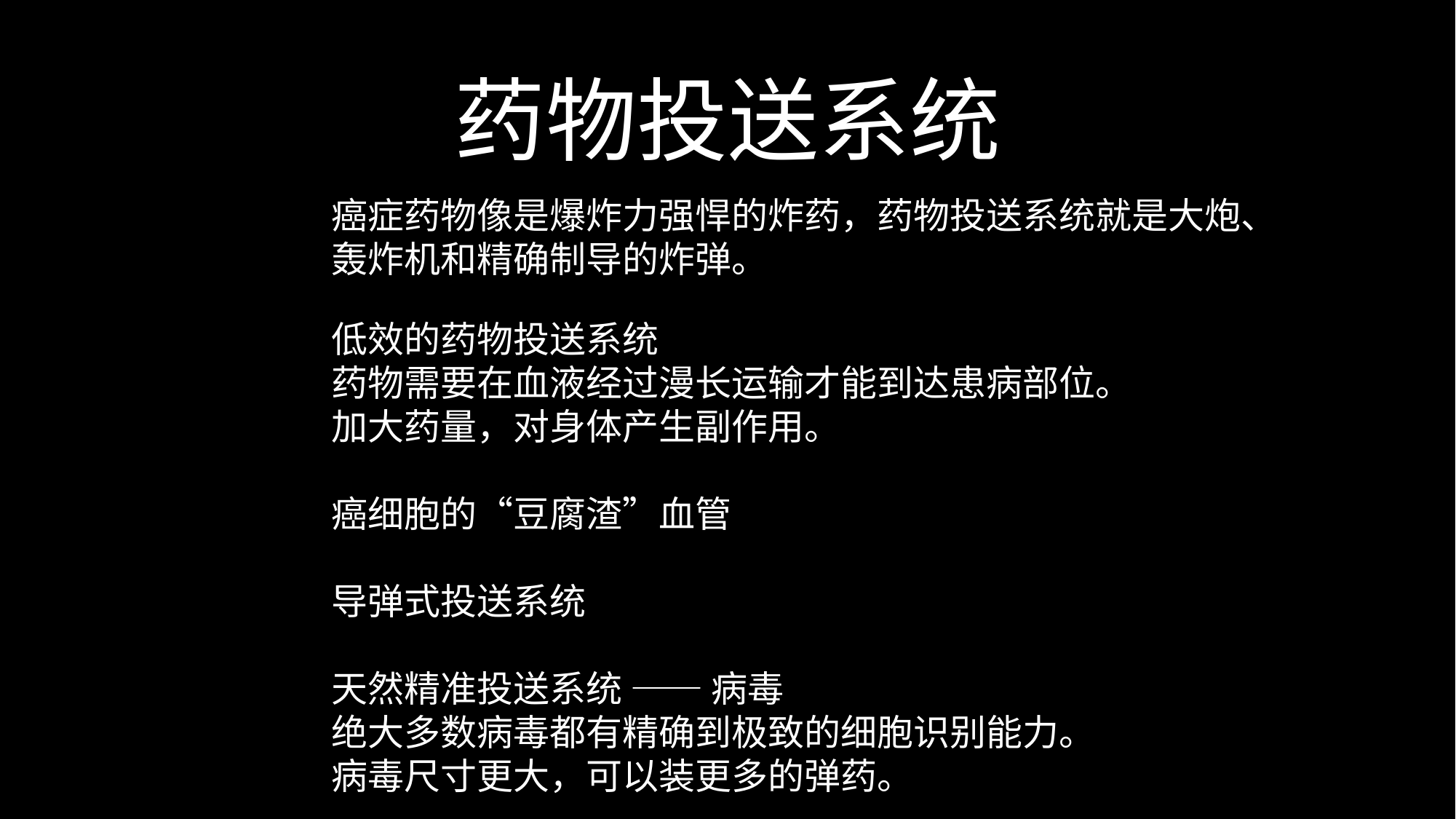

# 药物投送系统
癌症药物像是爆炸力强悍的炸药，药物投送系统就是大炮、轰炸机和精确制导的炸弹。
低效的药物投送系统
药物需要在血液经过漫长运输才能到达患病部位。
加大药量，对身体产生副作用。

癌细胞的“豆腐渣”血管

导弹式投送系统

天然精准投送系统 —— 病毒
绝大多数病毒都有精确到极致的细胞识别能力。
病毒尺寸更大，可以装更多的弹药。